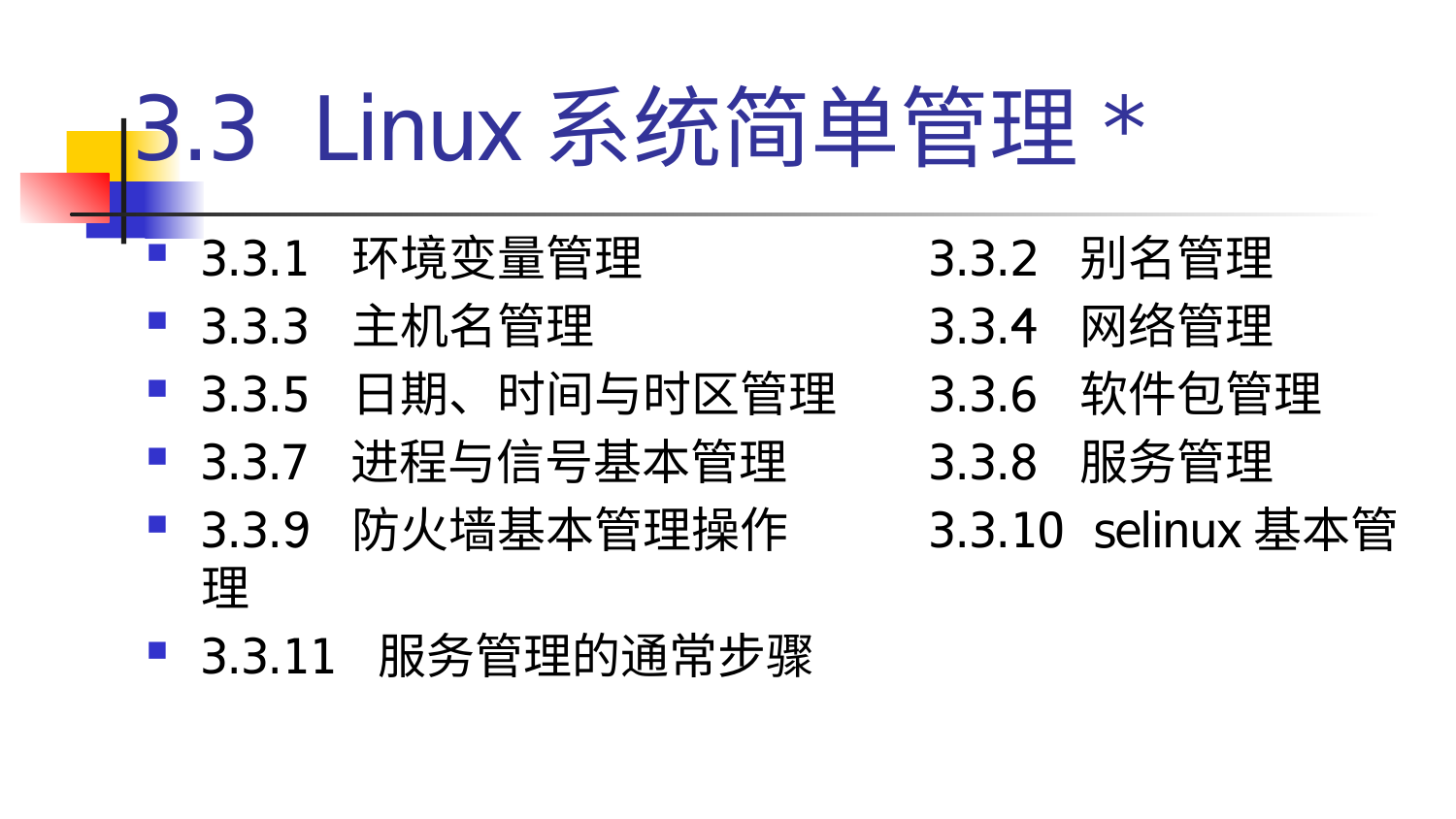

# 3.3  Linux系统简单管理*
3.3.1  环境变量管理		3.3.2  别名管理
3.3.3  主机名管理			3.3.4  网络管理
3.3.5  日期、时间与时区管理	3.3.6  软件包管理
3.3.7  进程与信号基本管理	3.3.8  服务管理
3.3.9  防火墙基本管理操作	3.3.10  selinux基本管理
3.3.11  服务管理的通常步骤